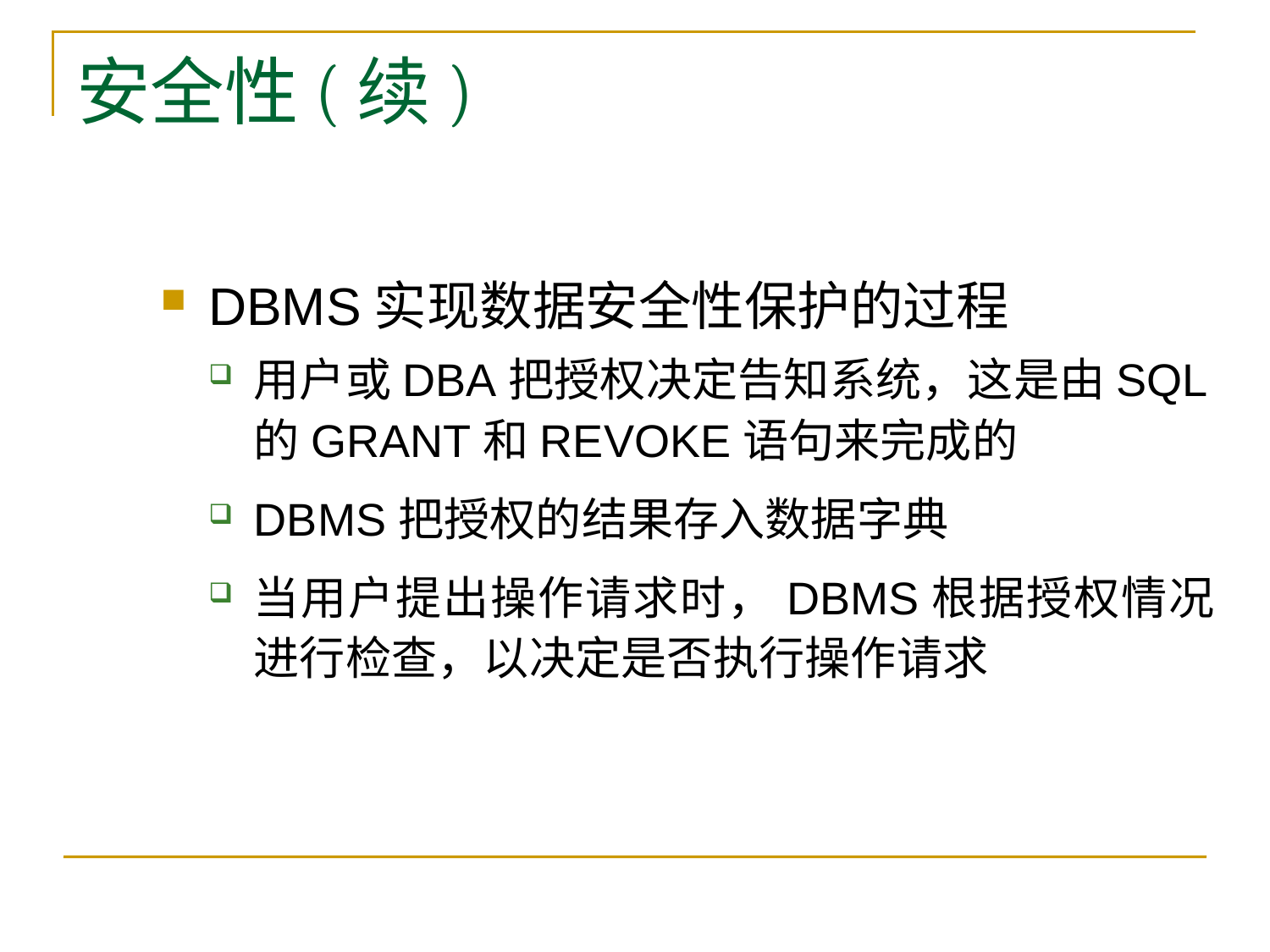

# 安全性(续)
DBMS实现数据安全性保护的过程
用户或DBA把授权决定告知系统，这是由SQL的GRANT和REVOKE语句来完成的
DBMS把授权的结果存入数据字典
当用户提出操作请求时，DBMS根据授权情况进行检查，以决定是否执行操作请求